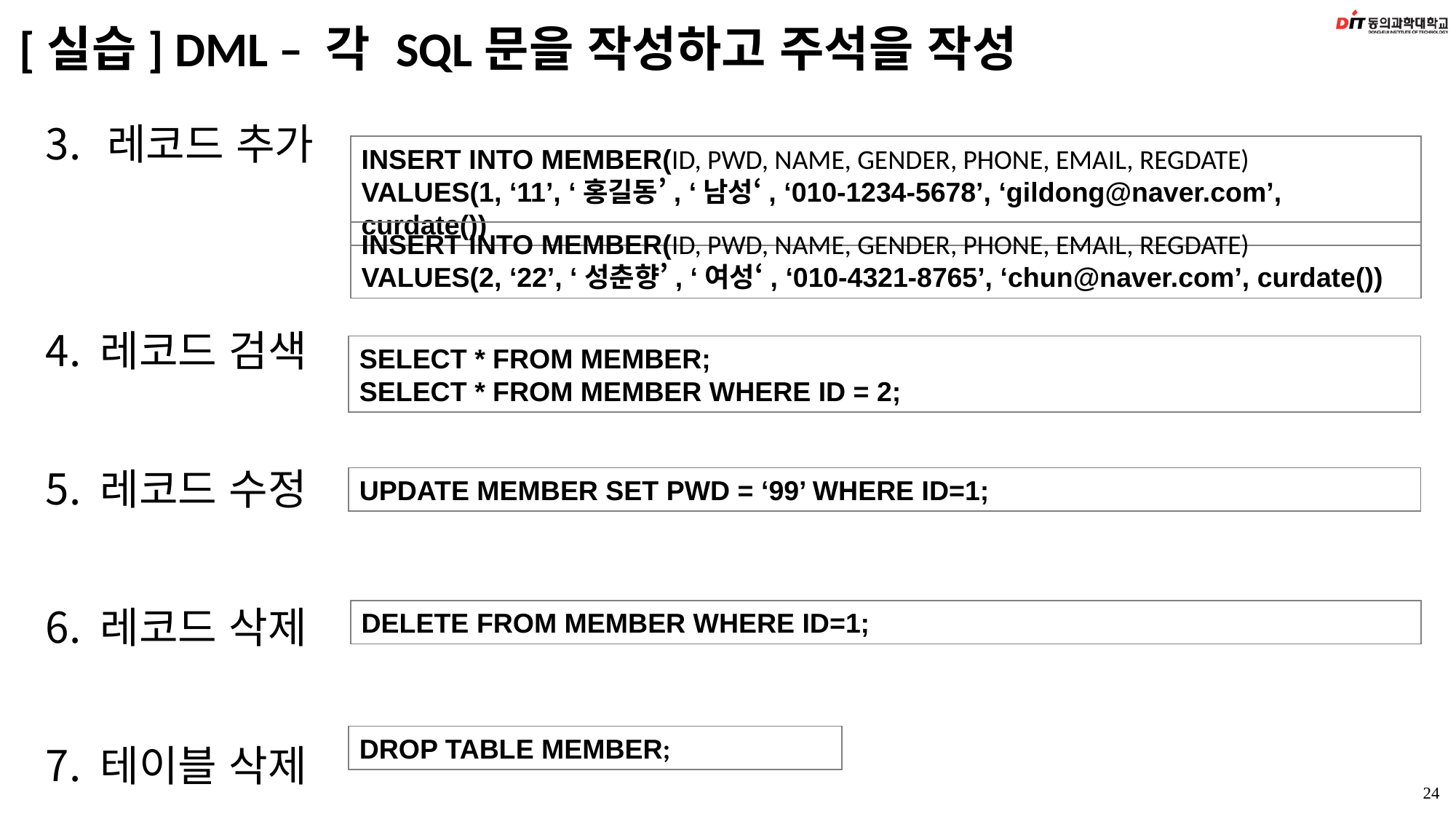

# [실습] DML – 각 SQL문을 작성하고 주석을 작성
레코드 추가

레코드 검색

레코드 수정

레코드 삭제

테이블 삭제

INSERT INTO MEMBER(ID, PWD, NAME, GENDER, PHONE, EMAIL, REGDATE)
VALUES(1, ‘11’, ‘홍길동’, ‘남성‘, ‘010-1234-5678’, ‘gildong@naver.com’, curdate())
INSERT INTO MEMBER(ID, PWD, NAME, GENDER, PHONE, EMAIL, REGDATE)
VALUES(2, ‘22’, ‘성춘향’, ‘여성‘, ‘010-4321-8765’, ‘chun@naver.com’, curdate())
SELECT * FROM MEMBER;
SELECT * FROM MEMBER WHERE ID = 2;
UPDATE MEMBER SET PWD = ‘99’ WHERE ID=1;
DELETE FROM MEMBER WHERE ID=1;
DROP TABLE MEMBER;
24